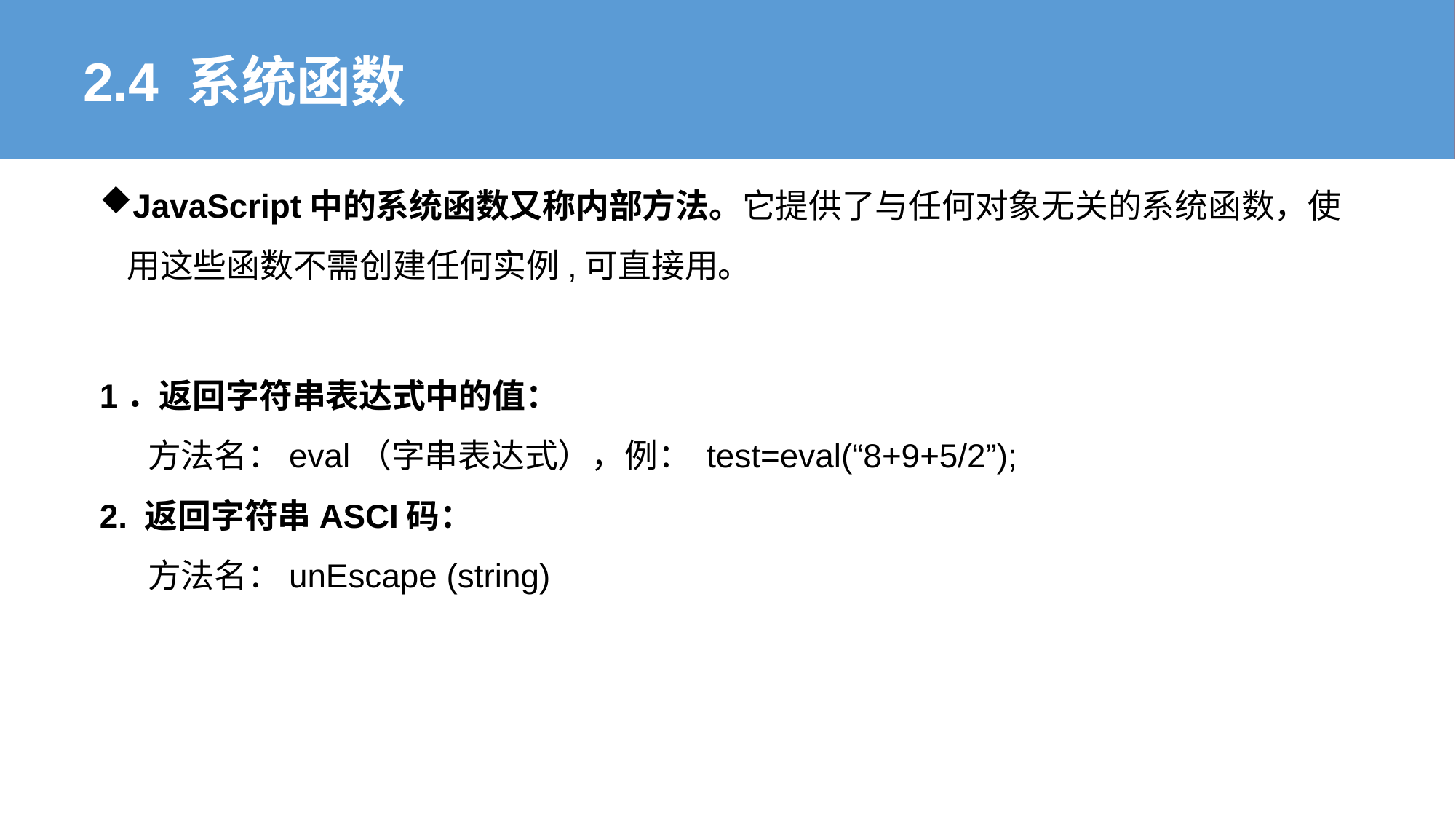

2.4 系统函数

JavaScript中的系统函数又称内部方法。它提供了与任何对象无关的系统函数，使用这些函数不需创建任何实例,可直接用。
1．返回字符串表达式中的值：
　  方法名：eval（字串表达式），例： test=eval(“8+9+5/2”);
2. 返回字符串ASCI码：
　  方法名：unEscape (string)